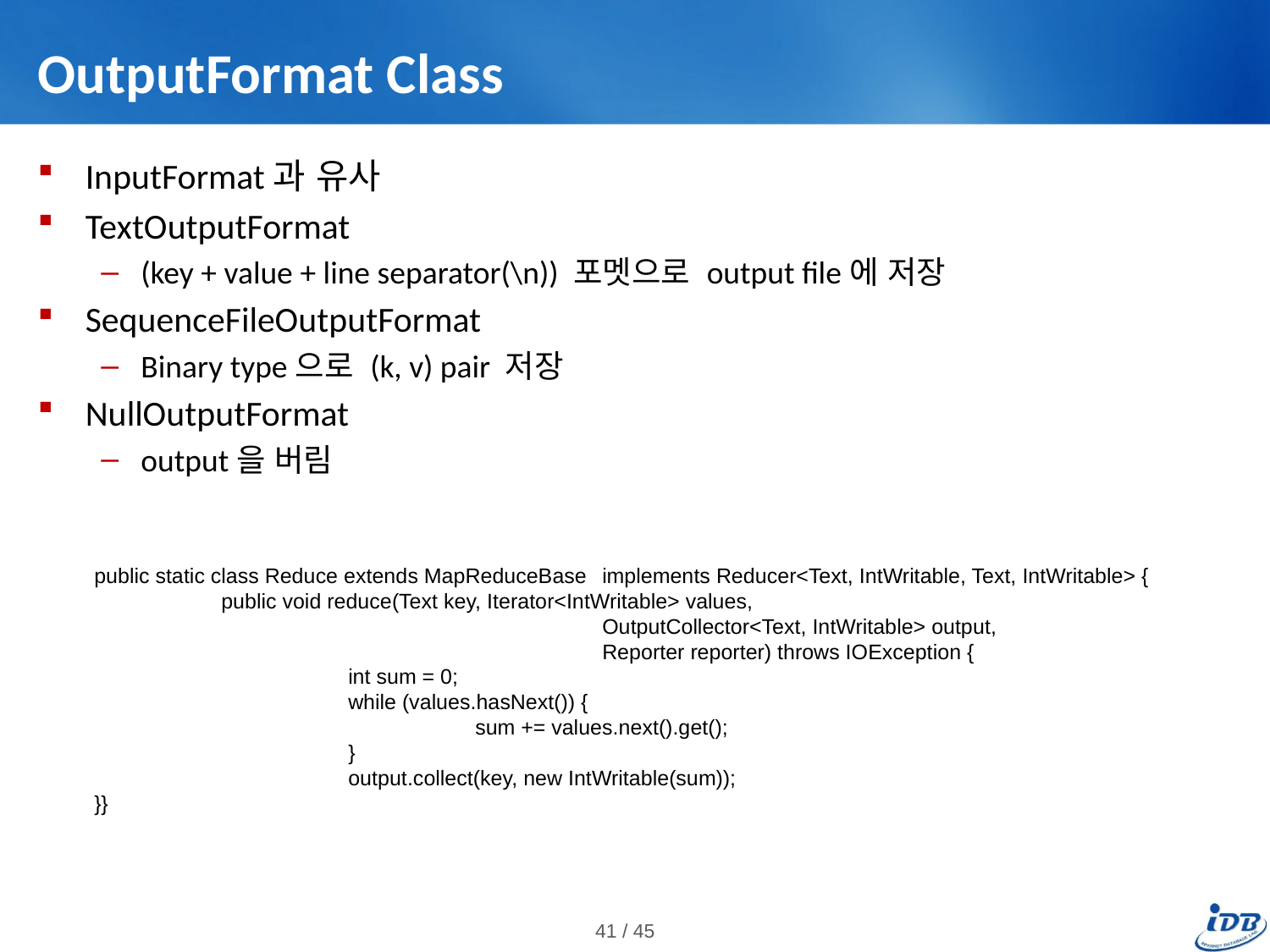

# OutputFormat Class
InputFormat과 유사
TextOutputFormat
(key + value + line separator(\n)) 포멧으로 output file에 저장
SequenceFileOutputFormat
Binary type으로 (k, v) pair 저장
NullOutputFormat
output을 버림
public static class Reduce extends MapReduceBase 	implements Reducer<Text, IntWritable, Text, IntWritable> {
	public void reduce(Text key, Iterator<IntWritable> values,
				OutputCollector<Text, IntWritable> output,
				Reporter reporter) throws IOException {
		int sum = 0;
		while (values.hasNext()) {
			sum += values.next().get();
		}
		output.collect(key, new IntWritable(sum));
}}